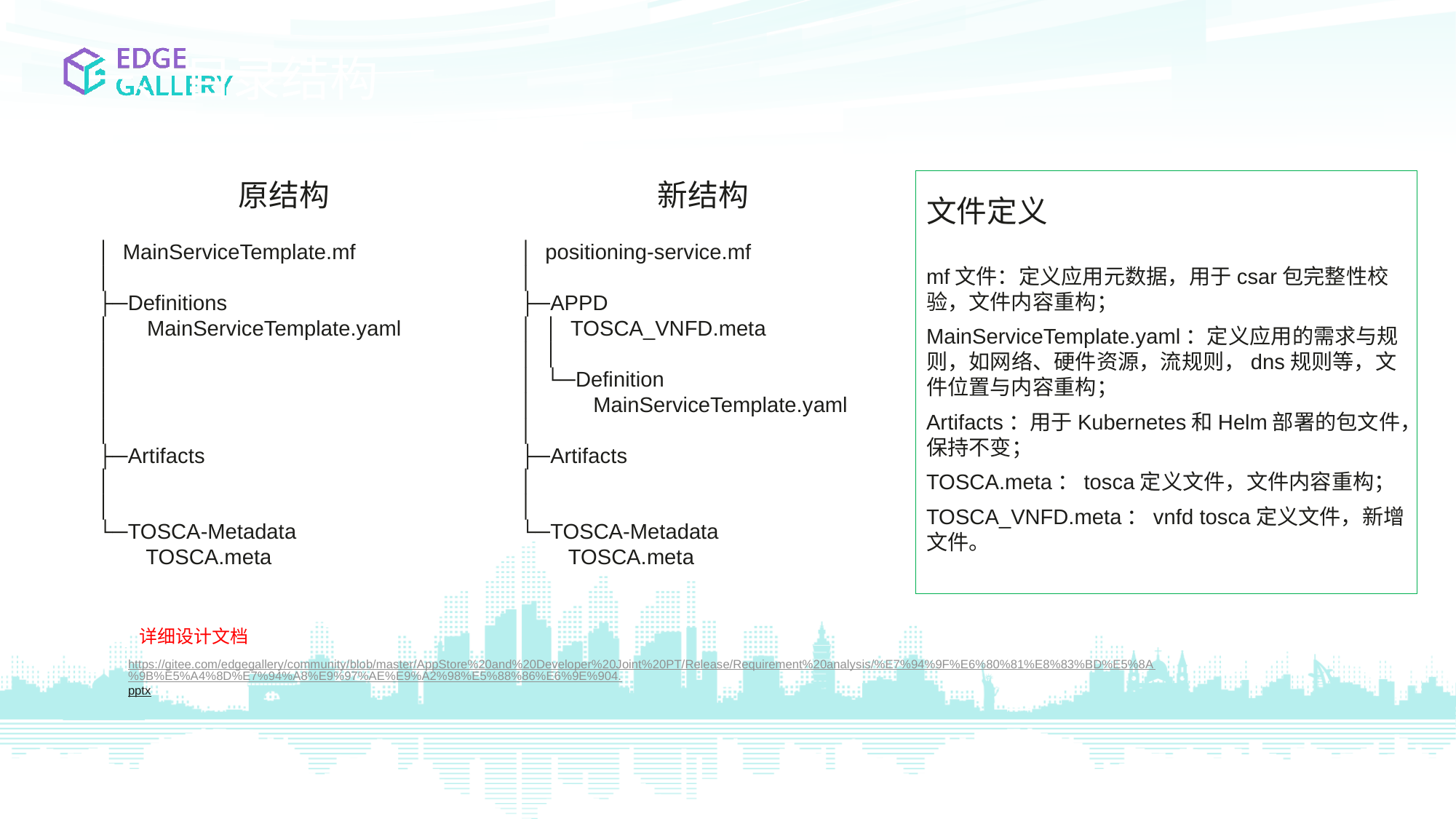

一、目录结构
原结构

│  MainServiceTemplate.mf
│
├─Definitions
│      MainServiceTemplate.yaml
│
│
│
│
├─Artifacts
│
│
└─TOSCA-Metadata
        TOSCA.meta

新结构

│  positioning-service.mf
│
├─APPD
│  │  TOSCA_VNFD.meta
│  │
│  └─Definition
│          MainServiceTemplate.yaml
│
├─Artifacts
│
│
└─TOSCA-Metadata
        TOSCA.meta

文件定义

mf文件：定义应用元数据，用于csar包完整性校验，文件内容重构；
MainServiceTemplate.yaml：定义应用的需求与规则，如网络、硬件资源，流规则，dns规则等，文件位置与内容重构；
Artifacts：用于Kubernetes和Helm部署的包文件，保持不变；
TOSCA.meta：tosca定义文件，文件内容重构；
TOSCA_VNFD.meta：vnfd tosca定义文件，新增文件。

详细设计文档
https://gitee.com/edgegallery/community/blob/master/AppStore%20and%20Developer%20Joint%20PT/Release/Requirement%20analysis/%E7%94%9F%E6%80%81%E8%83%BD%E5%8A%9B%E5%A4%8D%E7%94%A8%E9%97%AE%E9%A2%98%E5%88%86%E6%9E%904.pptx